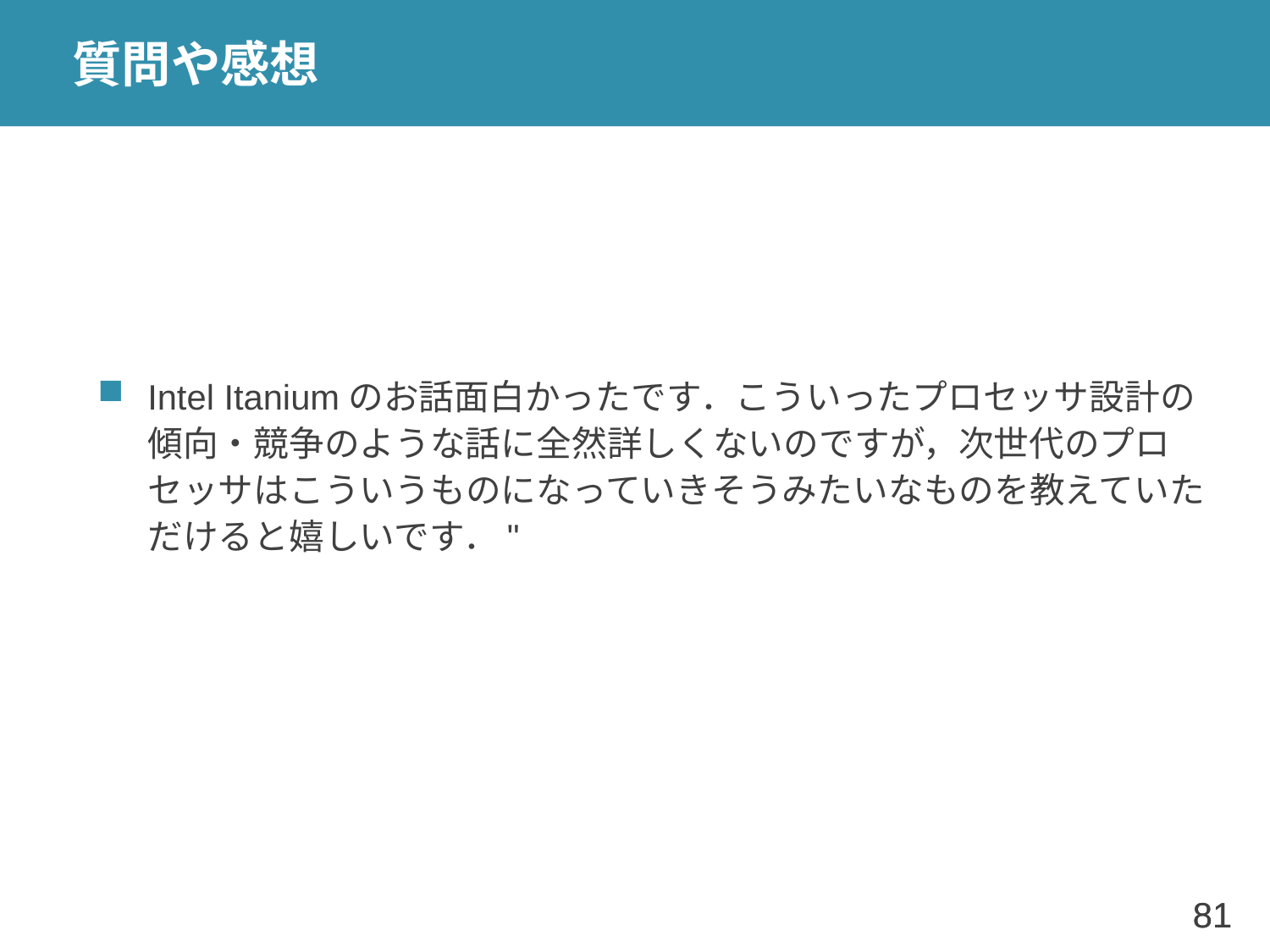

# 質問や感想
Intel Itaniumのお話面白かったです．こういったプロセッサ設計の傾向・競争のような話に全然詳しくないのですが，次世代のプロセッサはこういうものになっていきそうみたいなものを教えていただけると嬉しいです．"